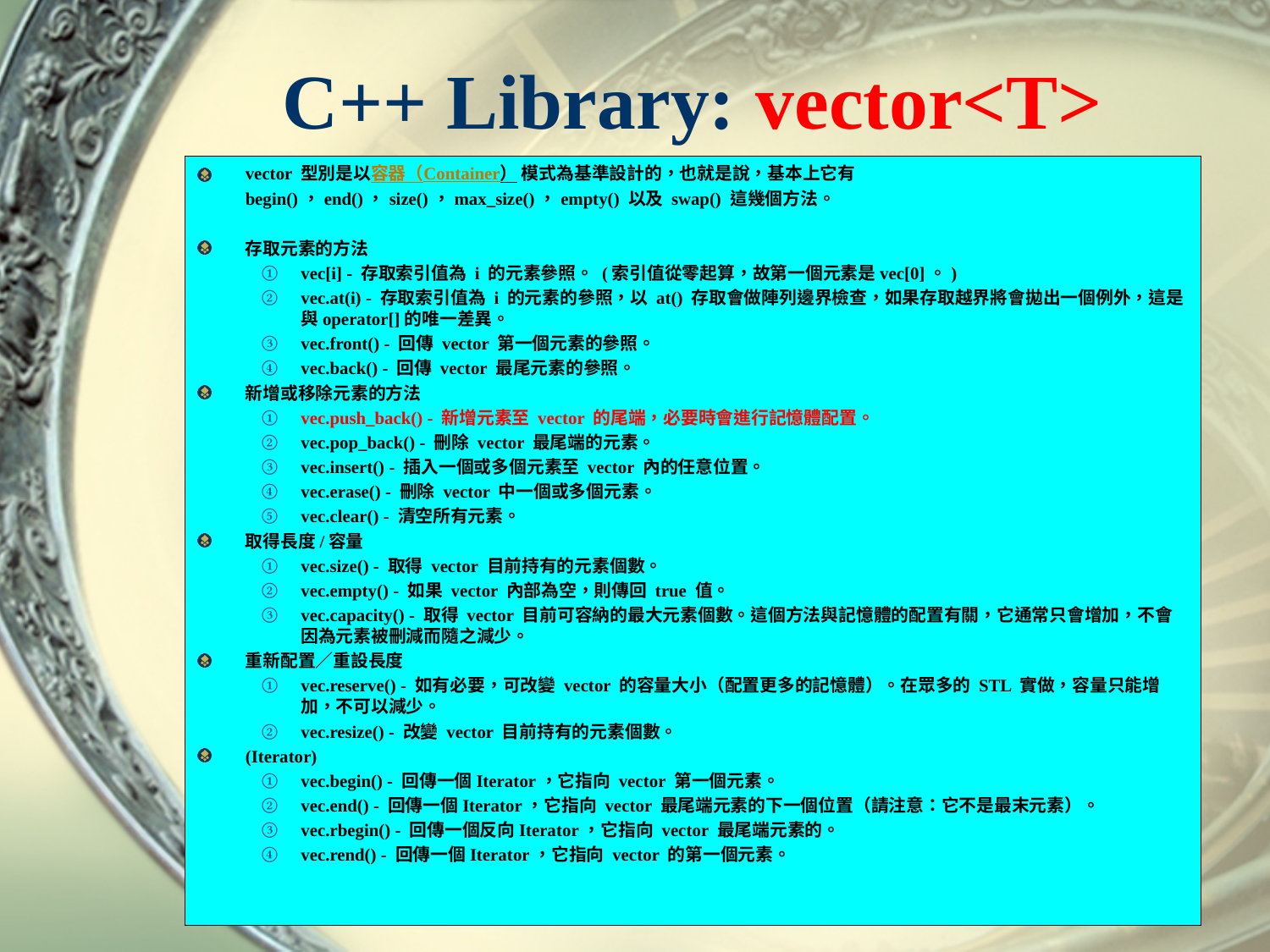

# C++ Library: vector<T>
vector 型別是以容器（Container） 模式為基準設計的，也就是說，基本上它有 begin()，end()，size()，max_size()，empty() 以及 swap() 這幾個方法。

存取元素的方法
vec[i] - 存取索引值為 i 的元素參照。 (索引值從零起算，故第一個元素是vec[0]。)
vec.at(i) - 存取索引值為 i 的元素的參照，以 at() 存取會做陣列邊界檢查，如果存取越界將會拋出一個例外，這是與operator[]的唯一差異。
vec.front() - 回傳 vector 第一個元素的參照。
vec.back() - 回傳 vector 最尾元素的參照。
新增或移除元素的方法
vec.push_back() - 新增元素至 vector 的尾端，必要時會進行記憶體配置。
vec.pop_back() - 刪除 vector 最尾端的元素。
vec.insert() - 插入一個或多個元素至 vector 內的任意位置。
vec.erase() - 刪除 vector 中一個或多個元素。
vec.clear() - 清空所有元素。
取得長度/容量
vec.size() - 取得 vector 目前持有的元素個數。
vec.empty() - 如果 vector 內部為空，則傳回 true 值。
vec.capacity() - 取得 vector 目前可容納的最大元素個數。這個方法與記憶體的配置有關，它通常只會增加，不會因為元素被刪減而隨之減少。
重新配置／重設長度
vec.reserve() - 如有必要，可改變 vector 的容量大小（配置更多的記憶體）。在眾多的 STL 實做，容量只能增加，不可以減少。
vec.resize() - 改變 vector 目前持有的元素個數。
(Iterator)
vec.begin() - 回傳一個Iterator，它指向 vector 第一個元素。
vec.end() - 回傳一個Iterator，它指向 vector 最尾端元素的下一個位置（請注意：它不是最末元素）。
vec.rbegin() - 回傳一個反向Iterator，它指向 vector 最尾端元素的。
vec.rend() - 回傳一個Iterator，它指向 vector 的第一個元素。